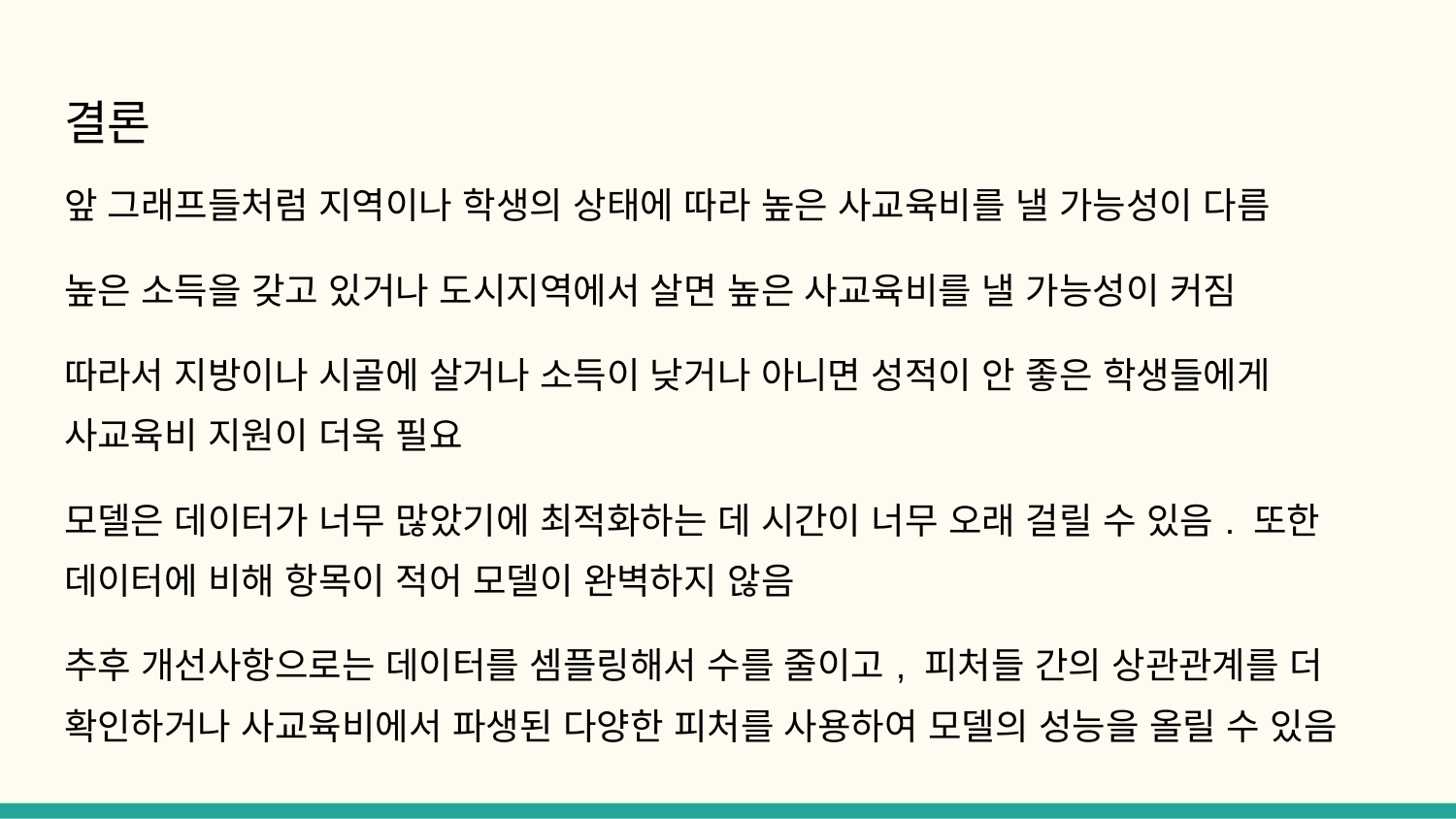

# 결론
앞 그래프들처럼 지역이나 학생의 상태에 따라 높은 사교육비를 낼 가능성이 다름
높은 소득을 갖고 있거나 도시지역에서 살면 높은 사교육비를 낼 가능성이 커짐
따라서 지방이나 시골에 살거나 소득이 낮거나 아니면 성적이 안 좋은 학생들에게 사교육비 지원이 더욱 필요
모델은 데이터가 너무 많았기에 최적화하는 데 시간이 너무 오래 걸릴 수 있음. 또한 데이터에 비해 항목이 적어 모델이 완벽하지 않음
추후 개선사항으로는 데이터를 셈플링해서 수를 줄이고, 피처들 간의 상관관계를 더 확인하거나 사교육비에서 파생된 다양한 피처를 사용하여 모델의 성능을 올릴 수 있음